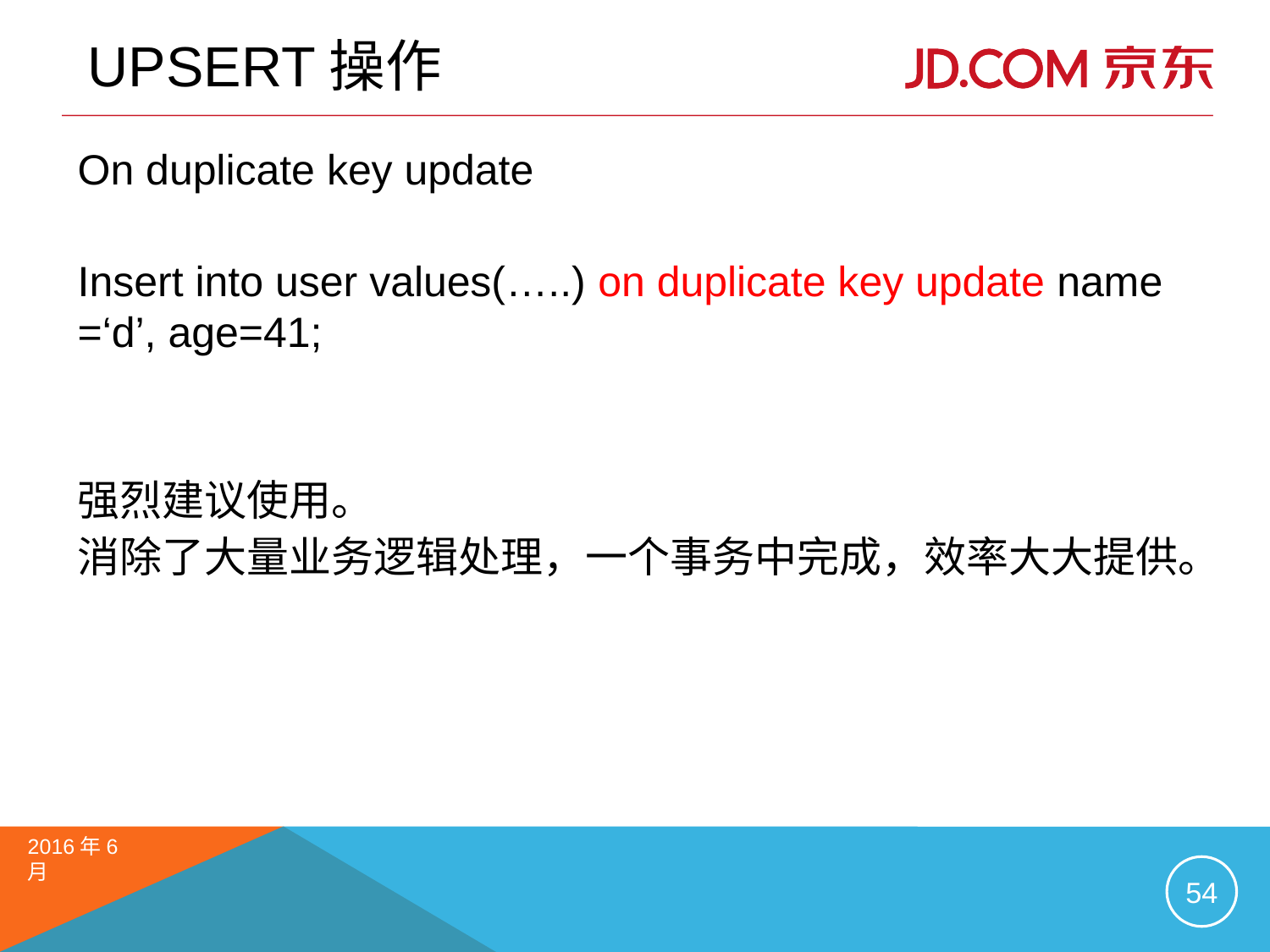

# Upsert操作
On duplicate key update

Insert into user values(…..) on duplicate key update name =‘d’, age=41;

强烈建议使用。
消除了大量业务逻辑处理，一个事务中完成，效率大大提供。

2016年6月
54